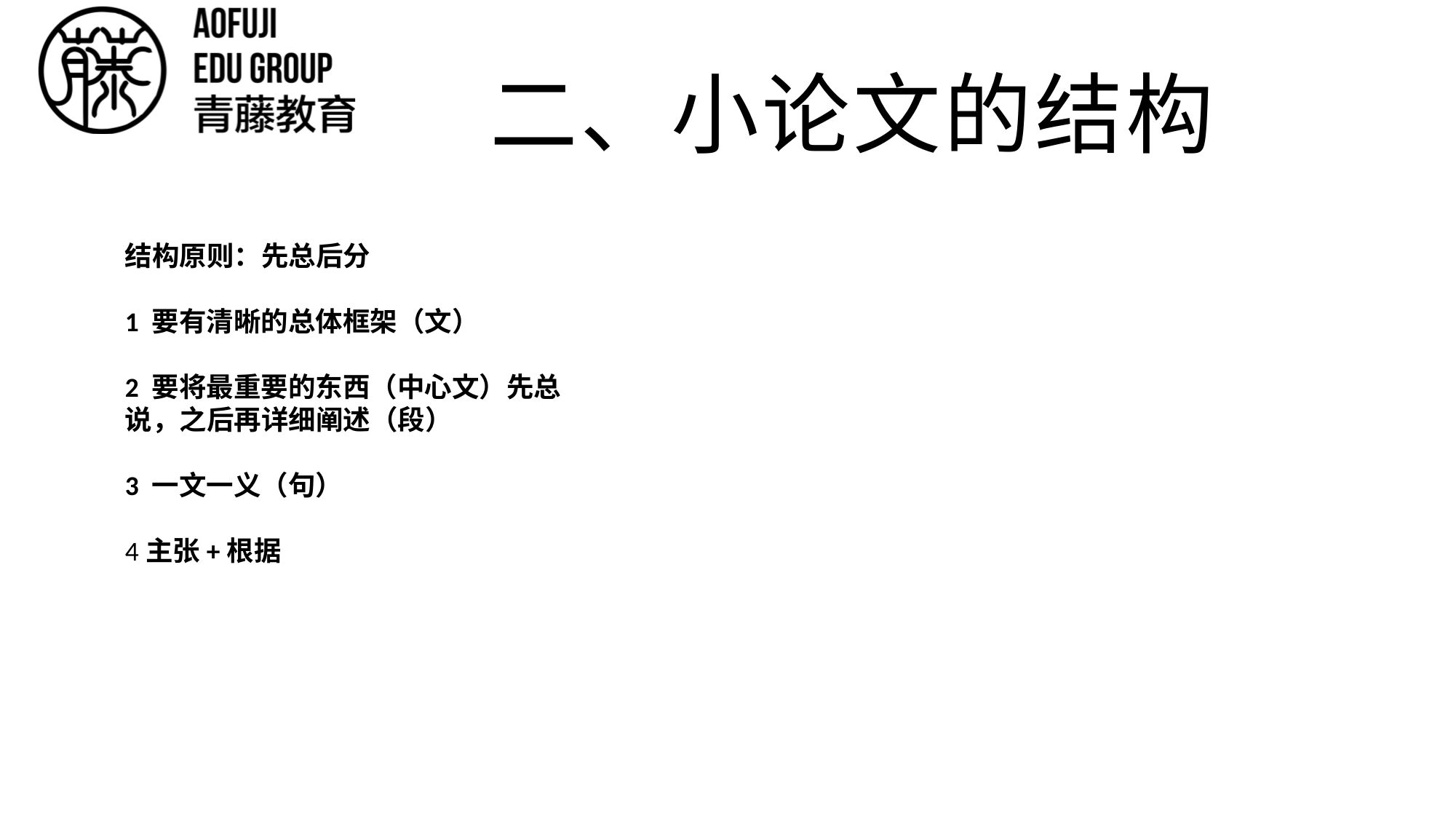

# 二、小论文的结构
结构原则：先总后分

1 要有清晰的总体框架（文）

2 要将最重要的东西（中心文）先总说，之后再详细阐述（段）

3 一文一义（句）

4主张+根据